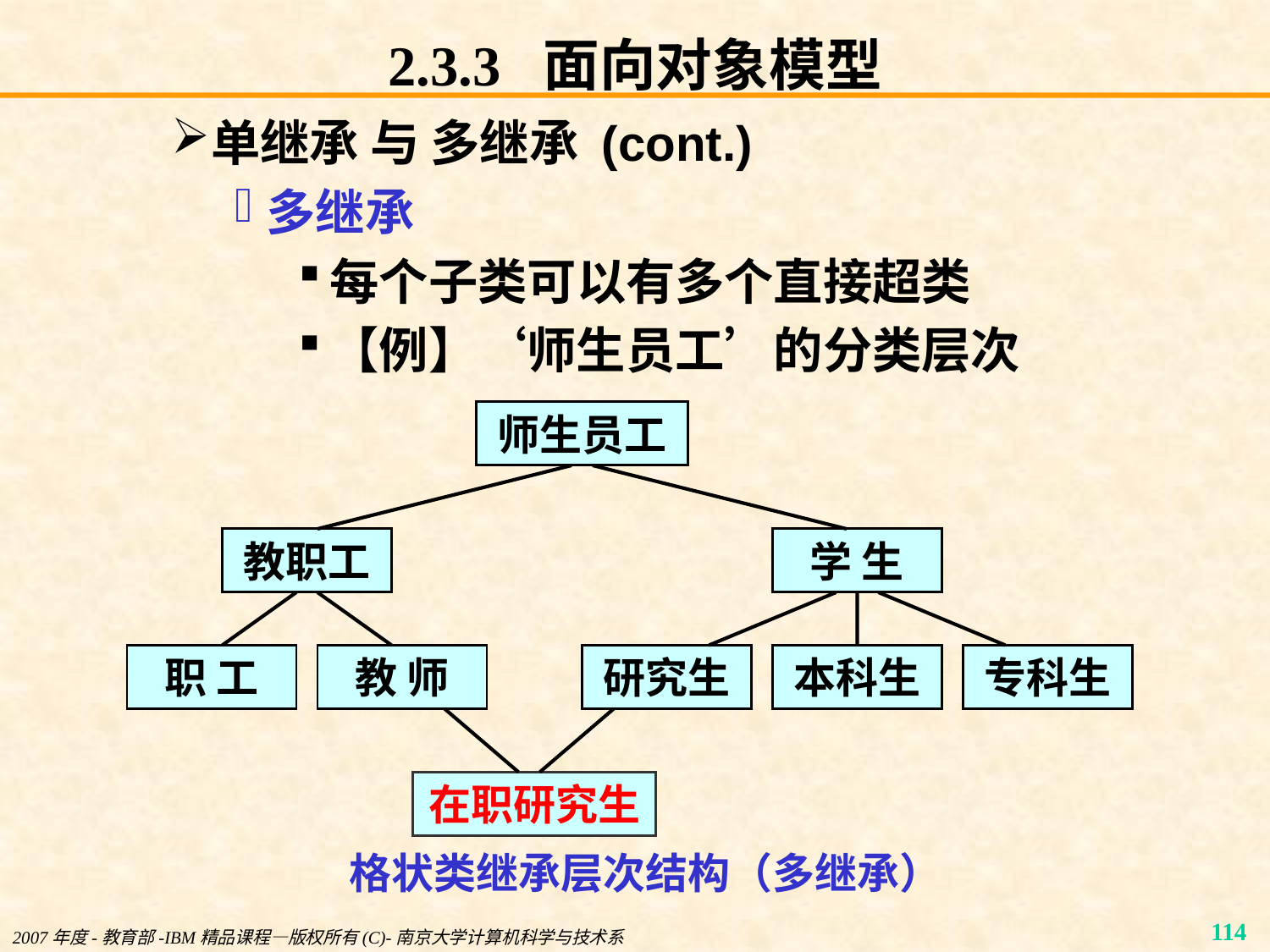

# 2.3.3  面向对象模型
单继承 与 多继承 (cont.)
多继承
每个子类可以有多个直接超类
【例】‘师生员工’的分类层次
师生员工

教职工

职 工
教 师
学 生

研究生
本科生
专科生
格状类继承层次结构（多继承）

在职研究生
114
2007年度-教育部-IBM精品课程—版权所有(C)-南京大学计算机科学与技术系